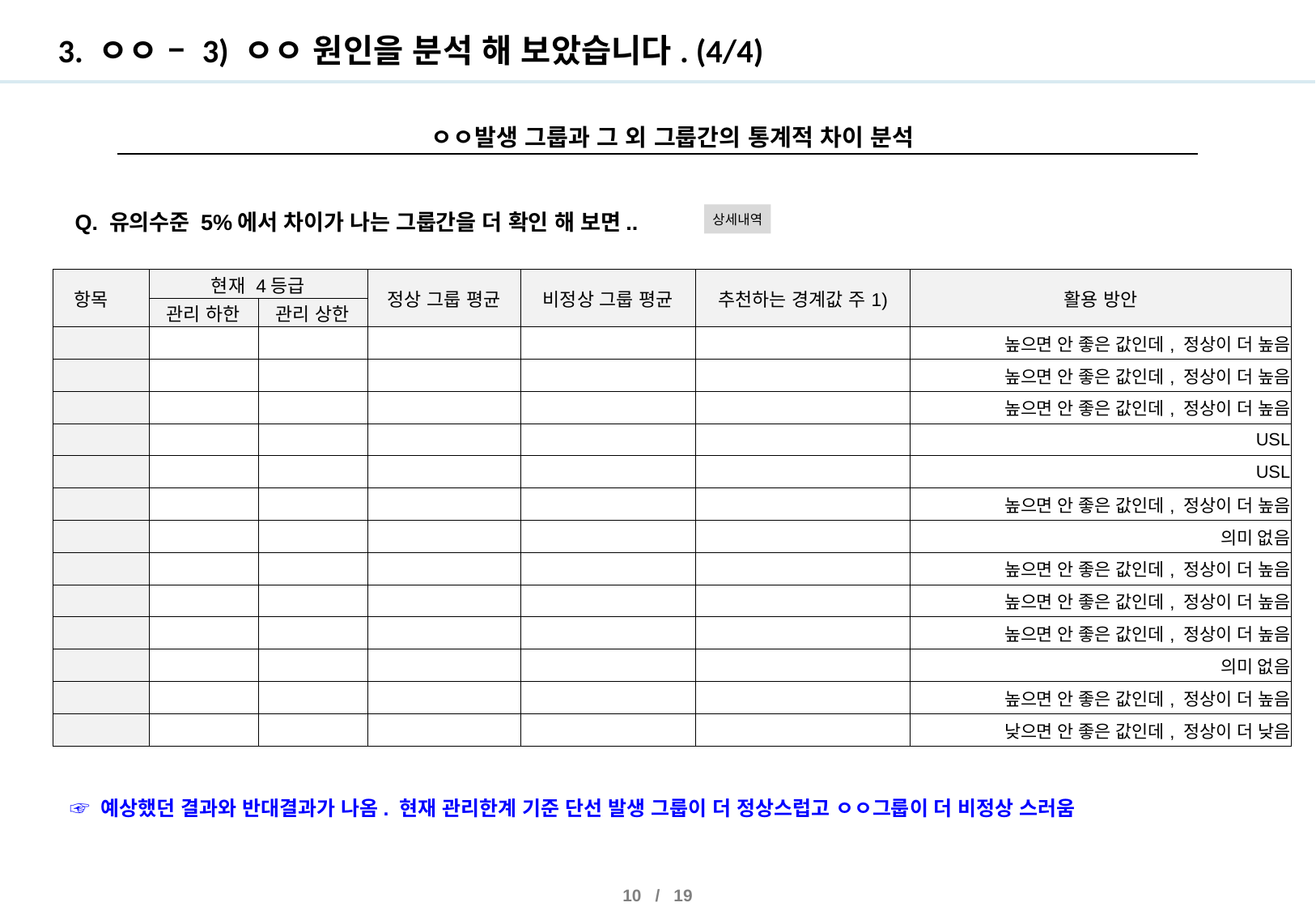

# 3. ㅇㅇ – 3) ㅇㅇ 원인을 분석 해 보았습니다. (4/4)
ㅇㅇ발생 그룹과 그 외 그룹간의 통계적 차이 분석
Q. 유의수준 5%에서 차이가 나는 그룹간을 더 확인 해 보면..
상세내역
| 항목 | 현재 4등급 |  | 정상 그룹 평균 | 비정상 그룹 평균 | 추천하는 경계값 주1) | 활용 방안 |
| --- | --- | --- | --- | --- | --- | --- |
|  | 관리 하한 | 관리 상한 |  |  |  |  |
|  |  |  |  |  |  | 높으면 안 좋은 값인데, 정상이 더 높음 |
|  |  |  |  |  |  | 높으면 안 좋은 값인데, 정상이 더 높음 |
|  |  |  |  |  |  | 높으면 안 좋은 값인데, 정상이 더 높음 |
|  |  |  |  |  |  | USL |
|  |  |  |  |  |  | USL |
|  |  |  |  |  |  | 높으면 안 좋은 값인데, 정상이 더 높음 |
|  |  |  |  |  |  | 의미 없음 |
|  |  |  |  |  |  | 높으면 안 좋은 값인데, 정상이 더 높음 |
|  |  |  |  |  |  | 높으면 안 좋은 값인데, 정상이 더 높음 |
|  |  |  |  |  |  | 높으면 안 좋은 값인데, 정상이 더 높음 |
|  |  |  |  |  |  | 의미 없음 |
|  |  |  |  |  |  | 높으면 안 좋은 값인데, 정상이 더 높음 |
|  |  |  |  |  |  | 낮으면 안 좋은 값인데, 정상이 더 낮음 |
☞ 예상했던 결과와 반대결과가 나옴. 현재 관리한계 기준 단선 발생 그룹이 더 정상스럽고 ㅇㅇ그룹이 더 비정상 스러움